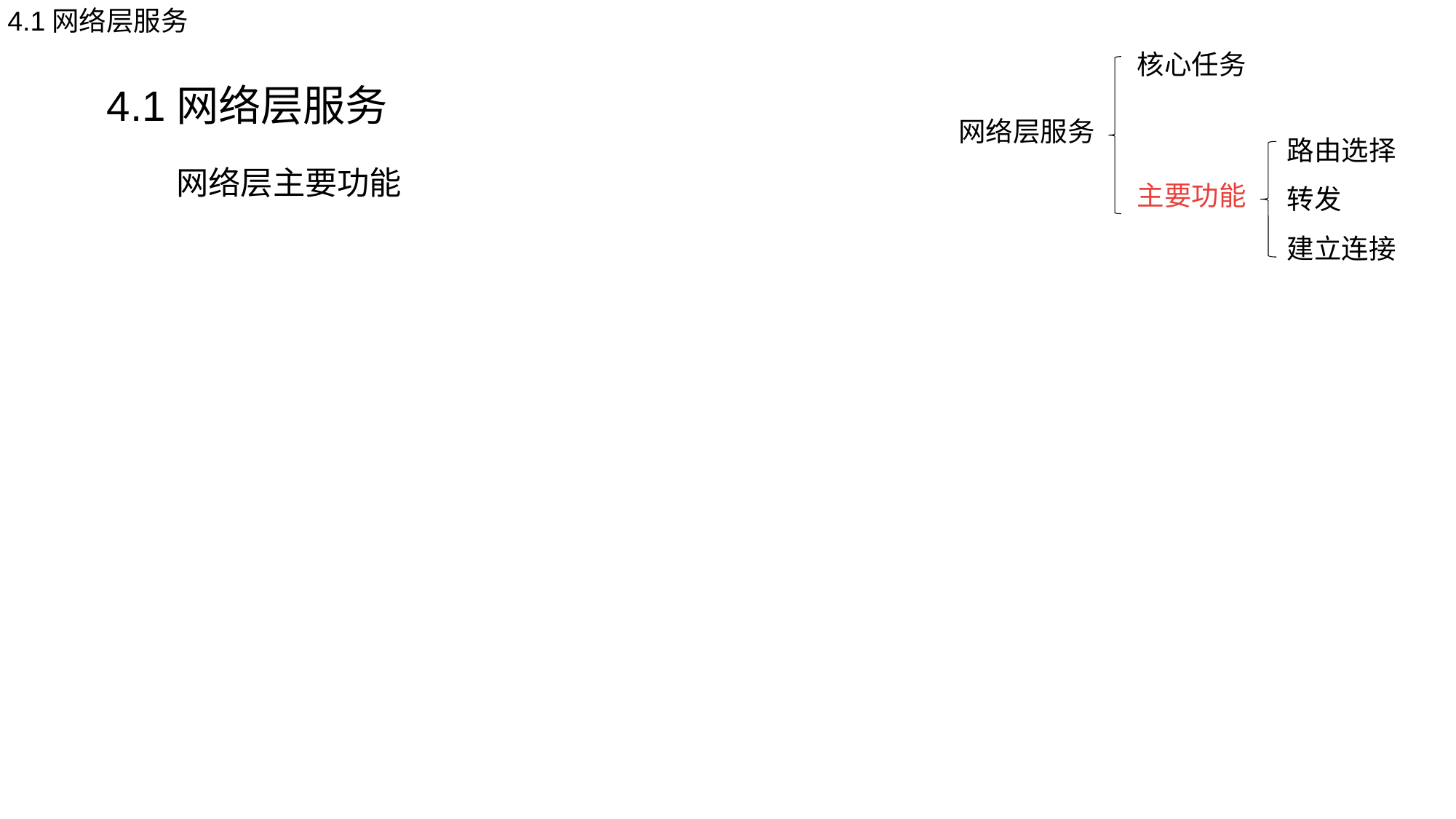

4.1网络层服务
核心任务

主要功能

4.1网络层服务
网络层服务
路由选择
转发
建立连接

网络层主要功能